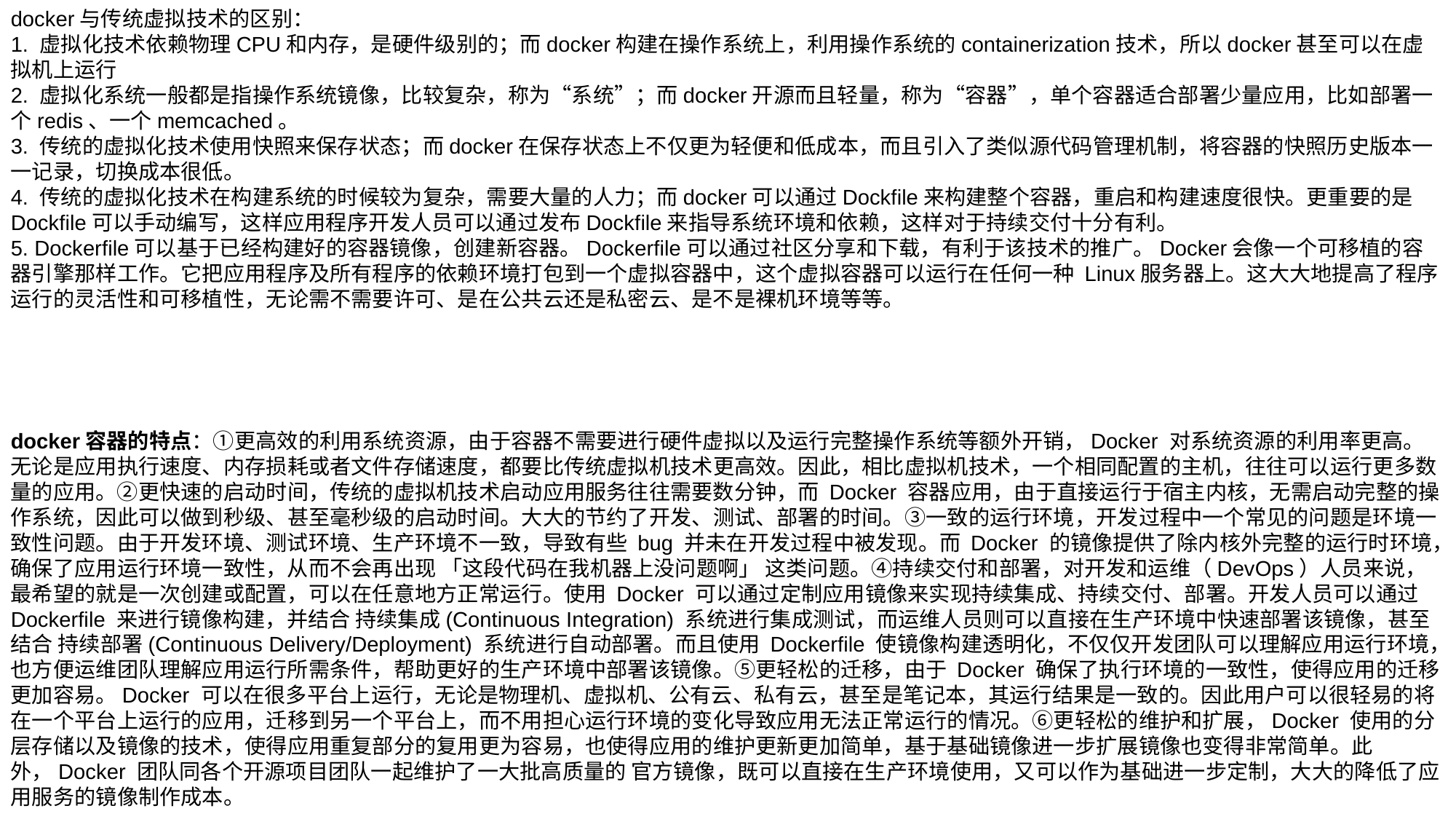

docker与传统虚拟技术的区别：
1. 虚拟化技术依赖物理CPU和内存，是硬件级别的；而docker构建在操作系统上，利用操作系统的containerization技术，所以docker甚至可以在虚拟机上运行
2. 虚拟化系统一般都是指操作系统镜像，比较复杂，称为“系统”；而docker开源而且轻量，称为“容器”，单个容器适合部署少量应用，比如部署一个redis、一个memcached。
3. 传统的虚拟化技术使用快照来保存状态；而docker在保存状态上不仅更为轻便和低成本，而且引入了类似源代码管理机制，将容器的快照历史版本一一记录，切换成本很低。
4. 传统的虚拟化技术在构建系统的时候较为复杂，需要大量的人力；而docker可以通过Dockfile来构建整个容器，重启和构建速度很快。更重要的是Dockfile可以手动编写，这样应用程序开发人员可以通过发布Dockfile来指导系统环境和依赖，这样对于持续交付十分有利。
5. Dockerfile可以基于已经构建好的容器镜像，创建新容器。Dockerfile可以通过社区分享和下载，有利于该技术的推广。Docker会像一个可移植的容器引擎那样工作。它把应用程序及所有程序的依赖环境打包到一个虚拟容器中，这个虚拟容器可以运行在任何一种 Linux服务器上。这大大地提高了程序运行的灵活性和可移植性，无论需不需要许可、是在公共云还是私密云、是不是裸机环境等等。
docker容器的特点：①更高效的利用系统资源，由于容器不需要进行硬件虚拟以及运行完整操作系统等额外开销，Docker 对系统资源的利用率更高。无论是应用执行速度、内存损耗或者文件存储速度，都要比传统虚拟机技术更高效。因此，相比虚拟机技术，一个相同配置的主机，往往可以运行更多数量的应用。②更快速的启动时间，传统的虚拟机技术启动应用服务往往需要数分钟，而 Docker 容器应用，由于直接运行于宿主内核，无需启动完整的操作系统，因此可以做到秒级、甚至毫秒级的启动时间。大大的节约了开发、测试、部署的时间。③一致的运行环境，开发过程中一个常见的问题是环境一致性问题。由于开发环境、测试环境、生产环境不一致，导致有些 bug 并未在开发过程中被发现。而 Docker 的镜像提供了除内核外完整的运行时环境，确保了应用运行环境一致性，从而不会再出现 「这段代码在我机器上没问题啊」 这类问题。④持续交付和部署，对开发和运维（DevOps）人员来说，最希望的就是一次创建或配置，可以在任意地方正常运行。使用 Docker 可以通过定制应用镜像来实现持续集成、持续交付、部署。开发人员可以通过 Dockerfile 来进行镜像构建，并结合 持续集成(Continuous Integration) 系统进行集成测试，而运维人员则可以直接在生产环境中快速部署该镜像，甚至结合 持续部署(Continuous Delivery/Deployment) 系统进行自动部署。而且使用 Dockerfile 使镜像构建透明化，不仅仅开发团队可以理解应用运行环境，也方便运维团队理解应用运行所需条件，帮助更好的生产环境中部署该镜像。⑤更轻松的迁移，由于 Docker 确保了执行环境的一致性，使得应用的迁移更加容易。Docker 可以在很多平台上运行，无论是物理机、虚拟机、公有云、私有云，甚至是笔记本，其运行结果是一致的。因此用户可以很轻易的将在一个平台上运行的应用，迁移到另一个平台上，而不用担心运行环境的变化导致应用无法正常运行的情况。⑥更轻松的维护和扩展，Docker 使用的分层存储以及镜像的技术，使得应用重复部分的复用更为容易，也使得应用的维护更新更加简单，基于基础镜像进一步扩展镜像也变得非常简单。此外，Docker 团队同各个开源项目团队一起维护了一大批高质量的 官方镜像，既可以直接在生产环境使用，又可以作为基础进一步定制，大大的降低了应用服务的镜像制作成本。